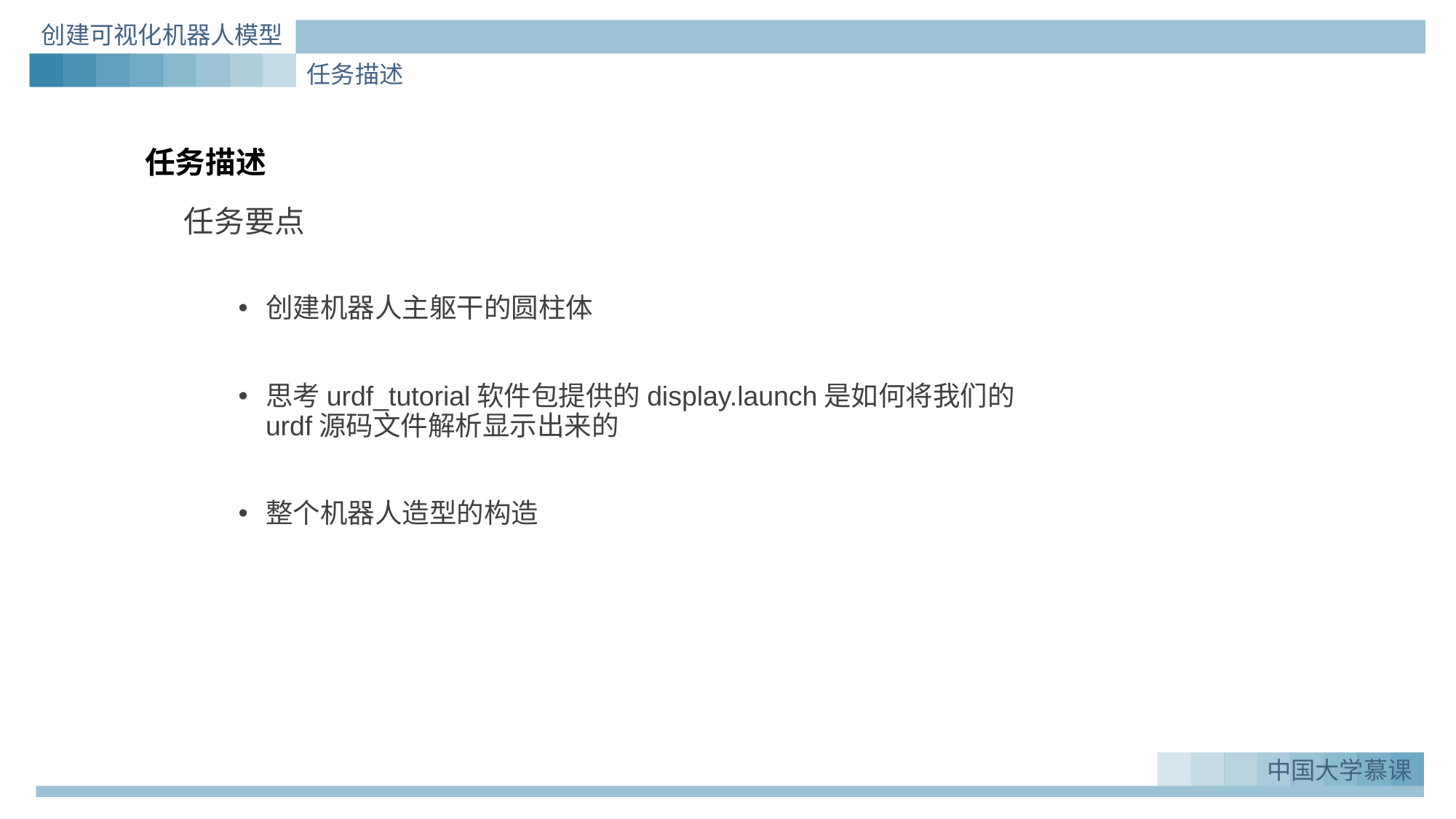

创建可视化机器人模型
任务描述
# 任务描述
任务要点

创建机器人主躯干的圆柱体

思考urdf_tutorial软件包提供的display.launch是如何将我们的urdf源码文件解析显示出来的

整个机器人造型的构造

中国大学慕课